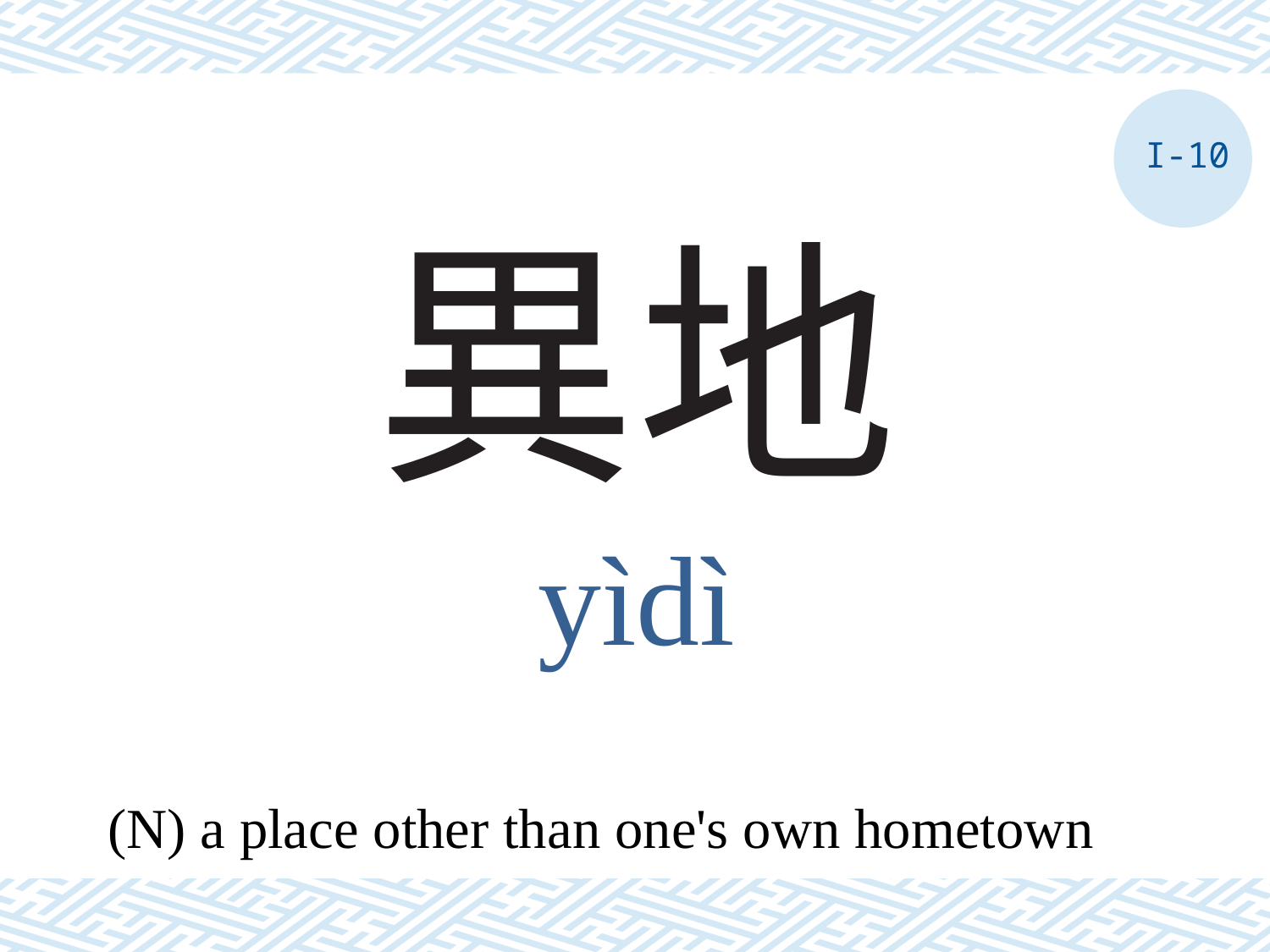

I-10

# 異地
yìdì
(N) a place other than one's own hometown